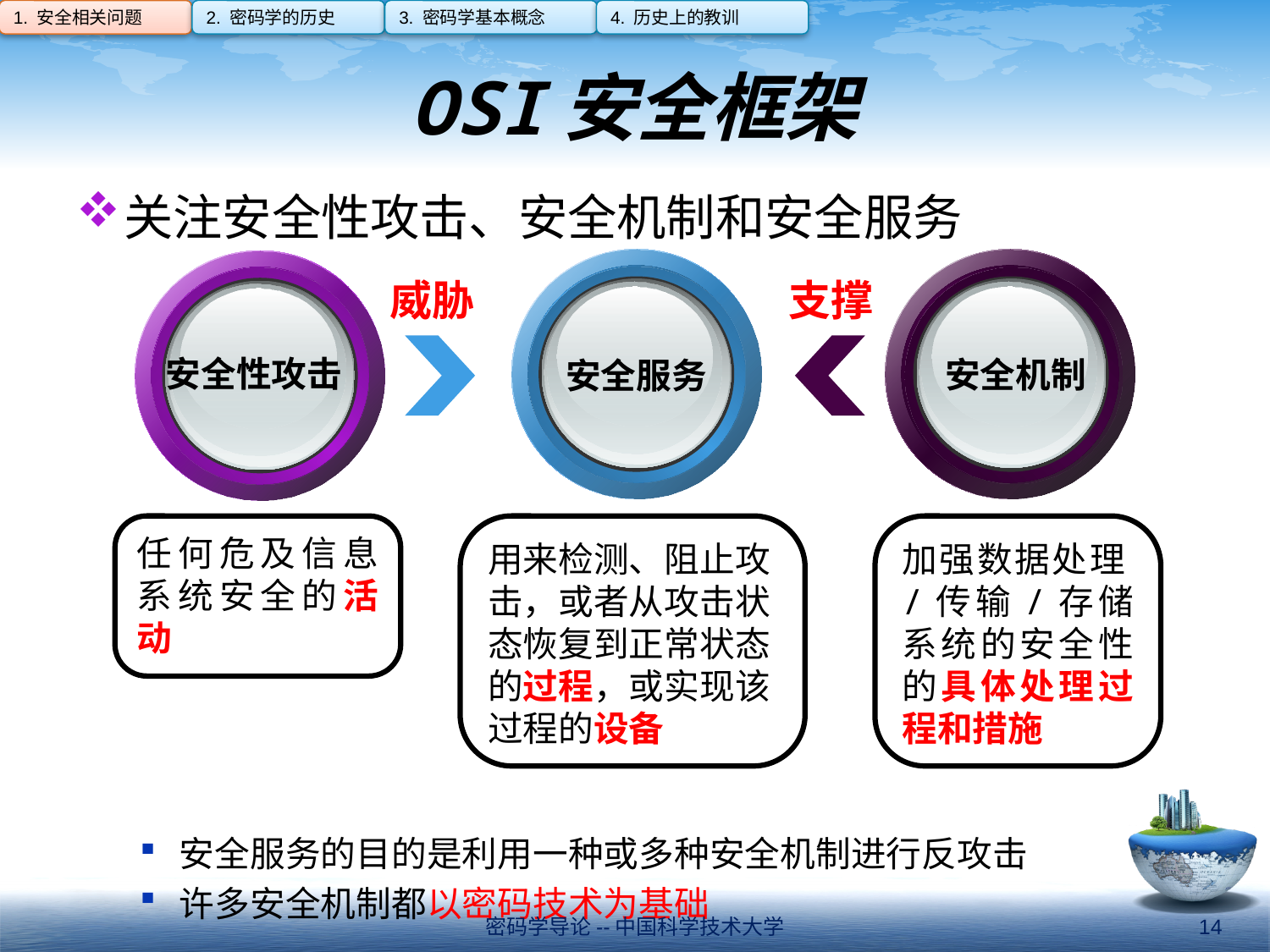

1. 安全相关问题
2. 密码学的历史
3. 密码学基本概念
4. 历史上的教训
# OSI安全框架
关注安全性攻击、安全机制和安全服务

安全服务的目的是利用一种或多种安全机制进行反攻击
许多安全机制都以密码技术为基础

威胁
支撑

安全性攻击
安全机制
安全服务
任何危及信息系统安全的活动
用来检测、阻止攻击，或者从攻击状态恢复到正常状态的过程，或实现该过程的设备
加强数据处理/传输/存储系统的安全性的具体处理过程和措施
密码学导论--中国科学技术大学
14